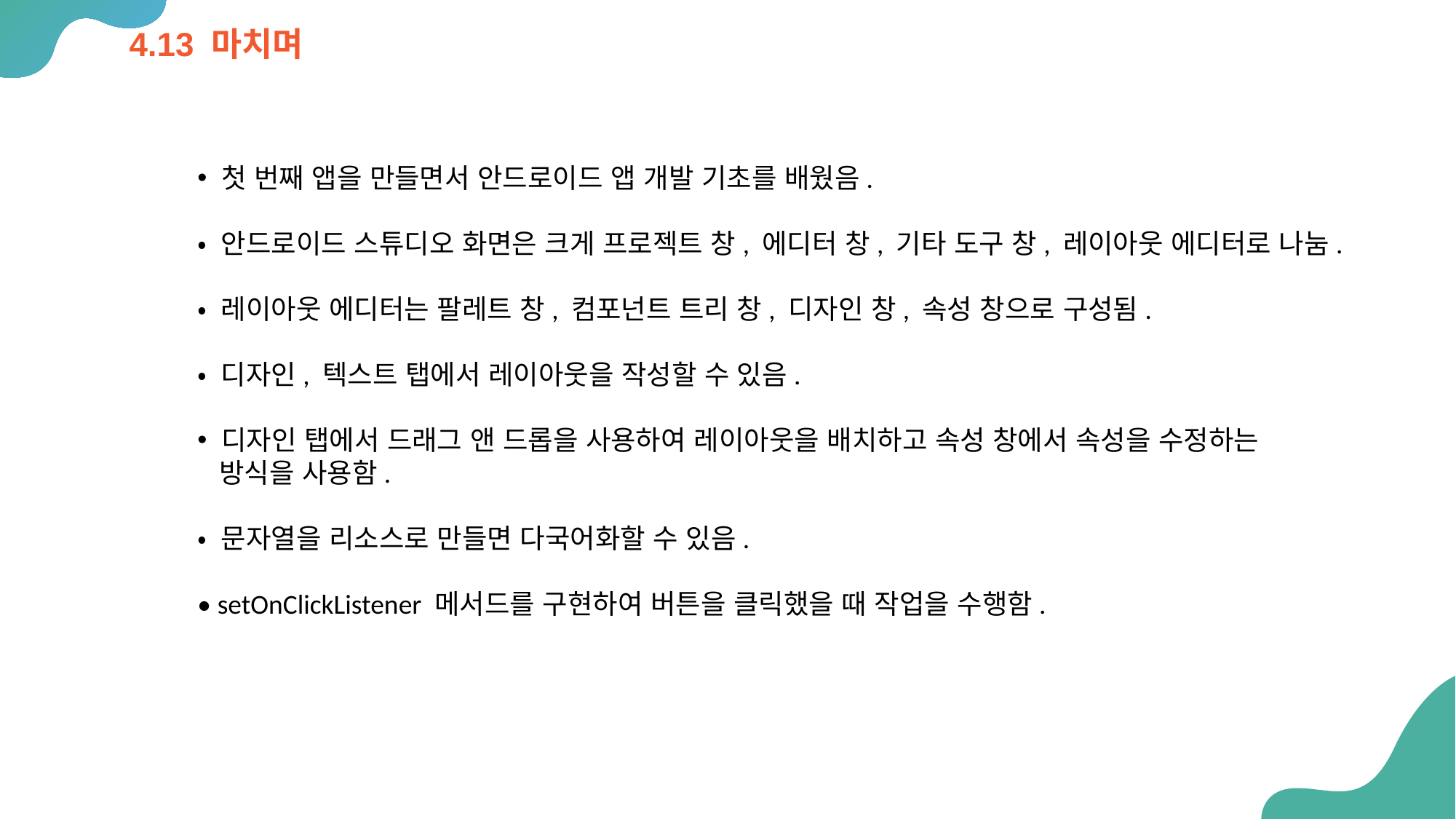

4.13 마치며
 첫 번째 앱을 만들면서 안드로이드 앱 개발 기초를 배웠음.

• 안드로이드 스튜디오 화면은 크게 프로젝트 창, 에디터 창, 기타 도구 창, 레이아웃 에디터로 나눔.

• 레이아웃 에디터는 팔레트 창, 컴포넌트 트리 창, 디자인 창, 속성 창으로 구성됨.

• 디자인, 텍스트 탭에서 레이아웃을 작성할 수 있음.

 디자인 탭에서 드래그 앤 드롭을 사용하여 레이아웃을 배치하고 속성 창에서 속성을 수정하는
  방식을 사용함.

• 문자열을 리소스로 만들면 다국어화할 수 있음.

• setOnClickListener 메서드를 구현하여 버튼을 클릭했을 때 작업을 수행함.